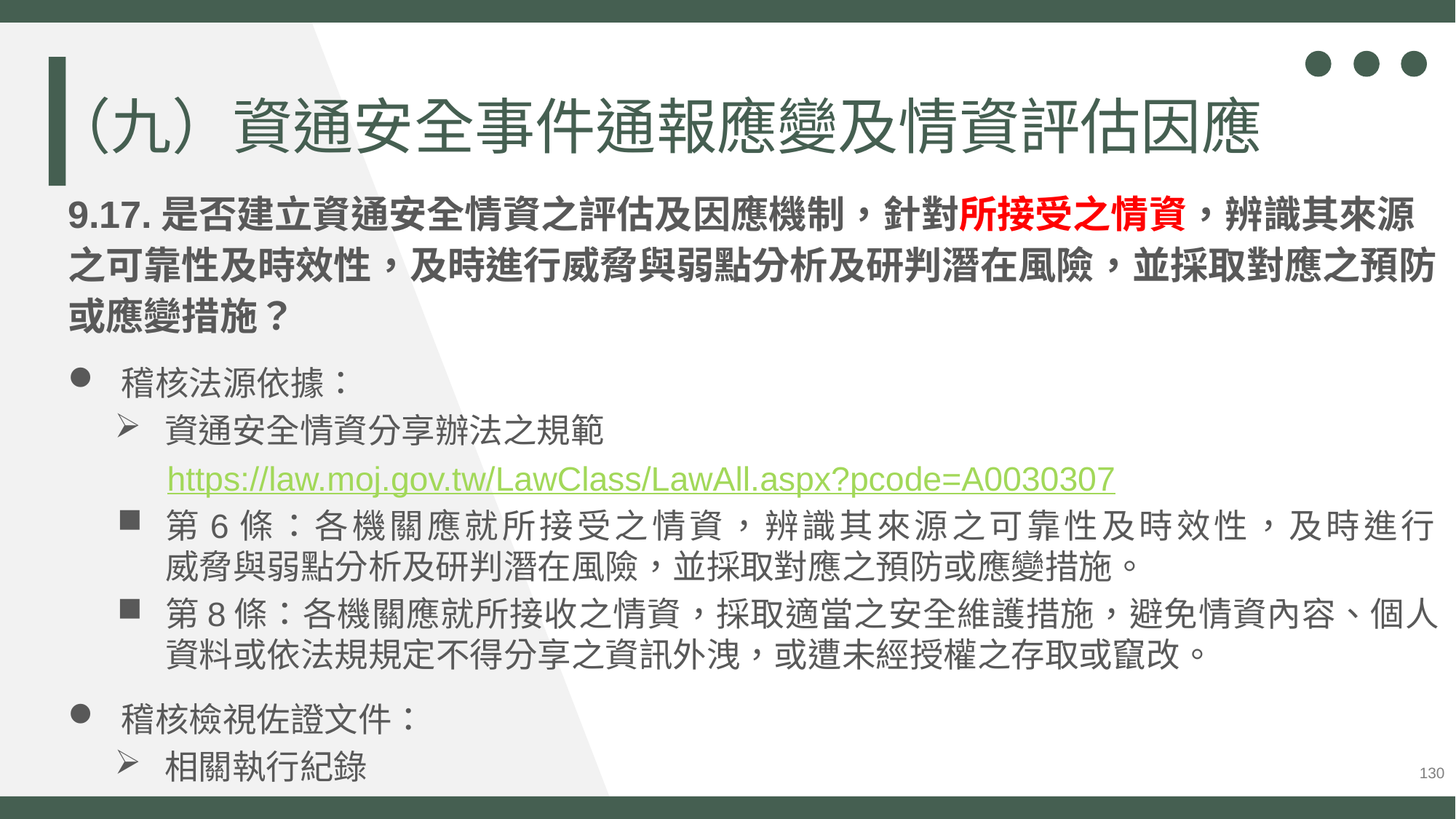

（九）資通安全事件通報應變及情資評估因應
9.17.是否建立資通安全情資之評估及因應機制，針對所接受之情資，辨識其來源之可靠性及時效性，及時進行威脅與弱點分析及研判潛在風險，並採取對應之預防或應變措施？
稽核法源依據：
資通安全情資分享辦法之規範
https://law.moj.gov.tw/LawClass/LawAll.aspx?pcode=A0030307
第6條：各機關應就所接受之情資，辨識其來源之可靠性及時效性，及時進行
威脅與弱點分析及研判潛在風險，並採取對應之預防或應變措施。
第8條：各機關應就所接收之情資，採取適當之安全維護措施，避免情資內容、個人資料或依法規規定不得分享之資訊外洩，或遭未經授權之存取或竄改。
稽核檢視佐證文件：
相關執行紀錄

130